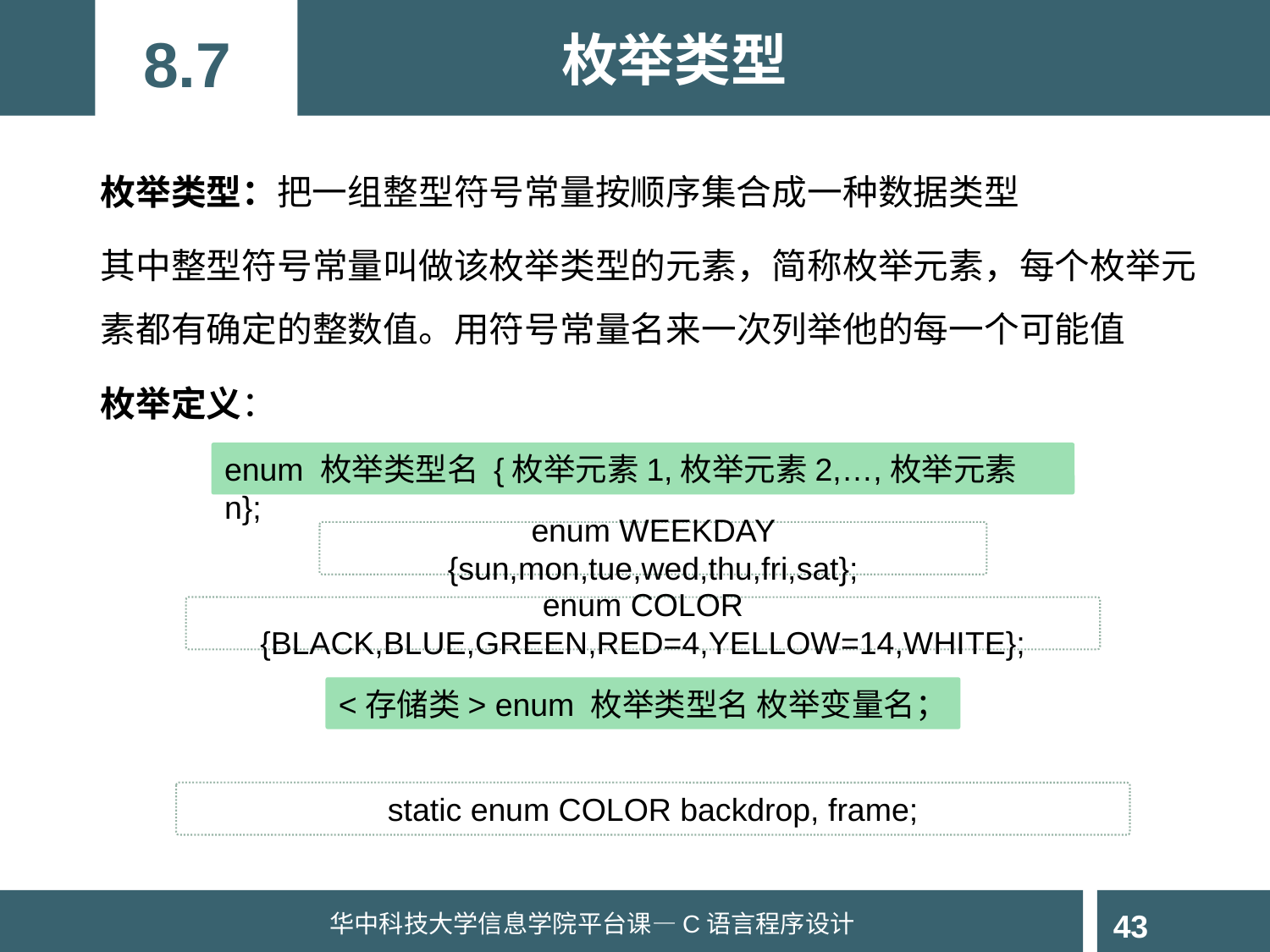

枚举类型
8.7
枚举类型：把一组整型符号常量按顺序集合成一种数据类型
其中整型符号常量叫做该枚举类型的元素，简称枚举元素，每个枚举元素都有确定的整数值。用符号常量名来一次列举他的每一个可能值
枚举定义：
enum 枚举类型名 {枚举元素1,枚举元素2,…,枚举元素n};
enum WEEKDAY {sun,mon,tue,wed,thu,fri,sat};
enum COLOR {BLACK,BLUE,GREEN,RED=4,YELLOW=14,WHITE};
<存储类> enum 枚举类型名 枚举变量名；
static enum COLOR backdrop, frame;